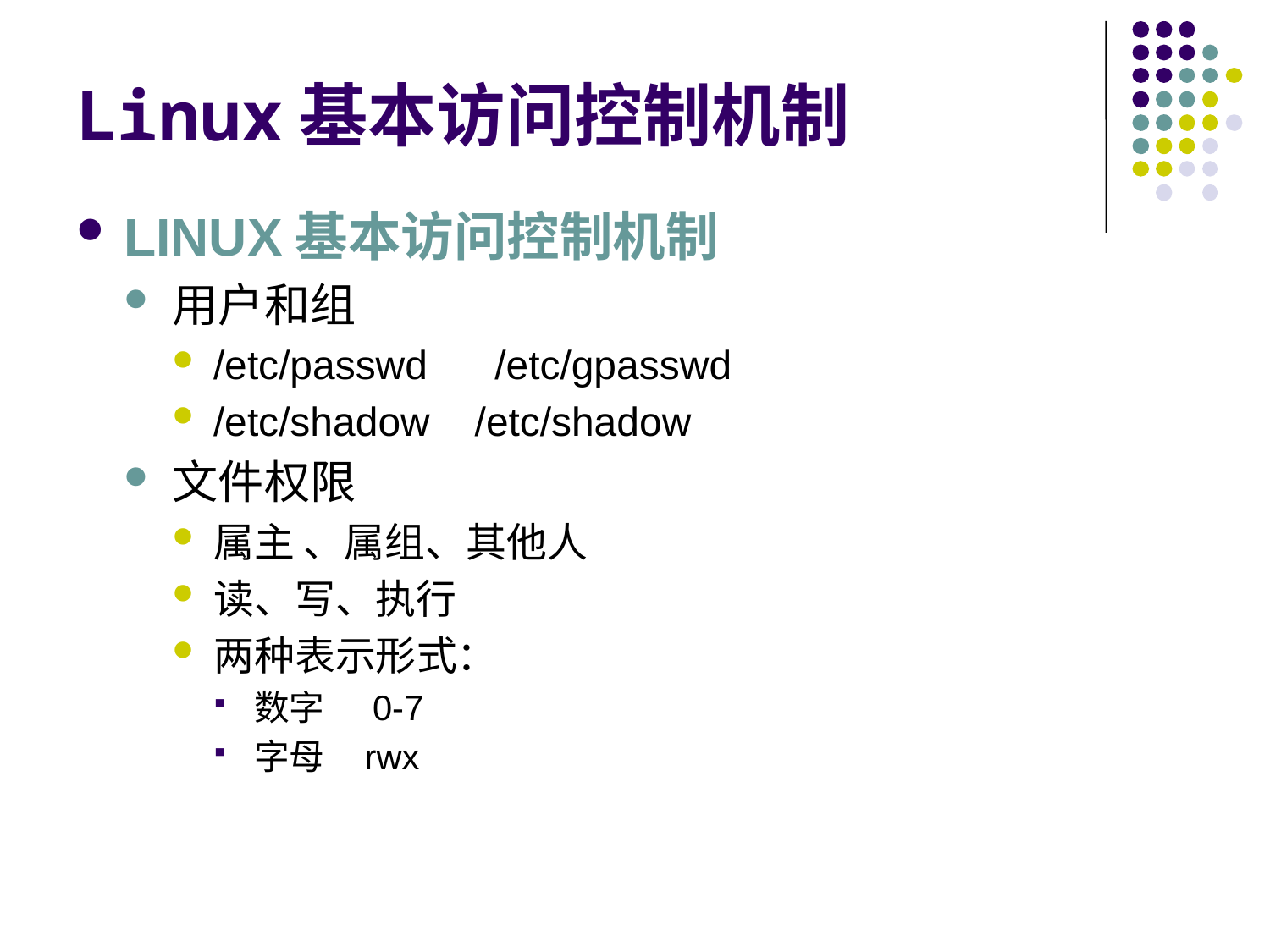

# Linux基本访问控制机制
LINUX基本访问控制机制
用户和组
/etc/passwd      /etc/gpasswd
/etc/shadow    /etc/shadow
文件权限
属主 、属组、其他人
读、写、执行
两种表示形式：
数字     0-7
字母    rwx